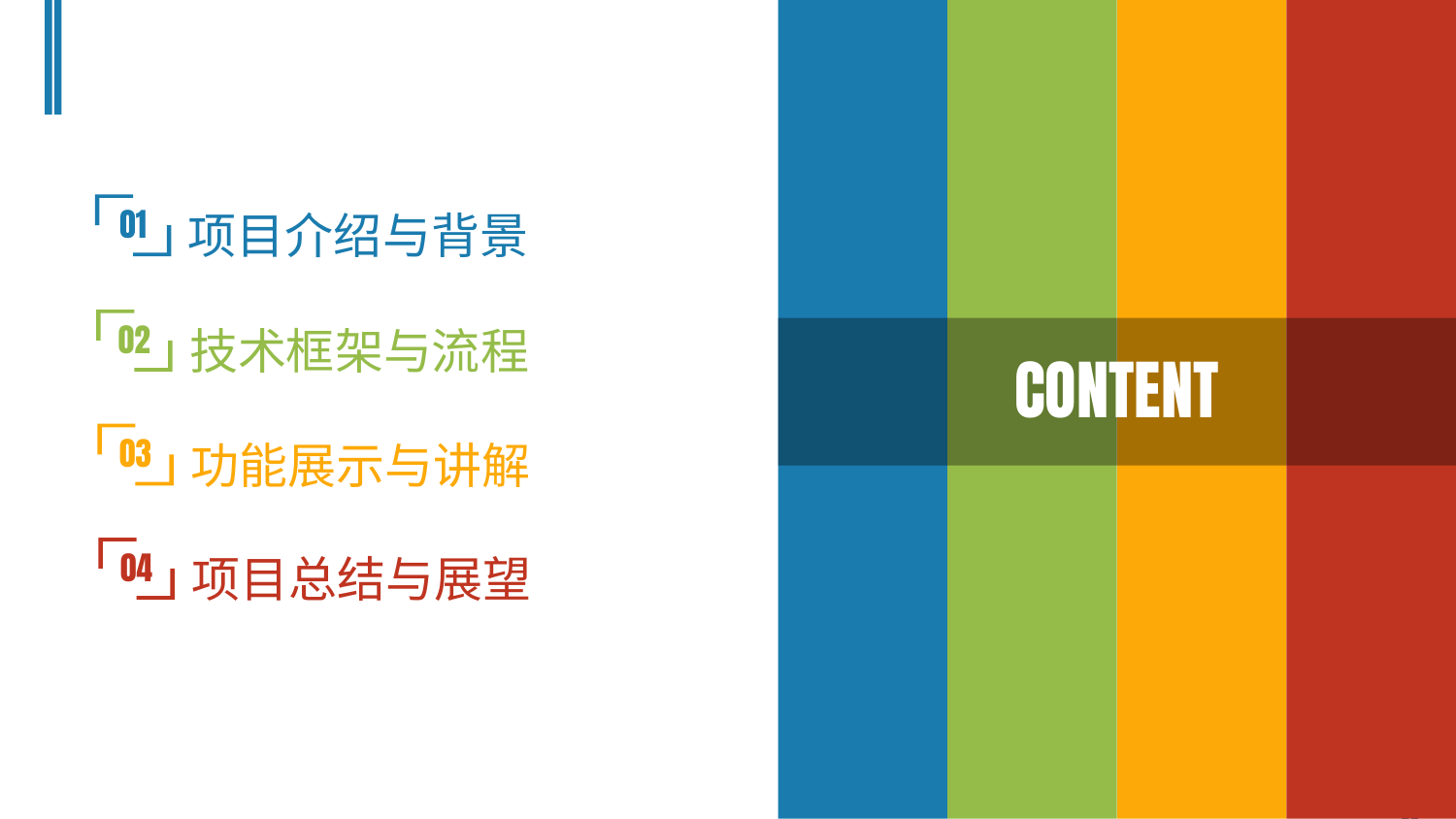

01
项目介绍与背景
02
技术框架与流程
CONTENT
03
功能展示与讲解
04
项目总结与展望